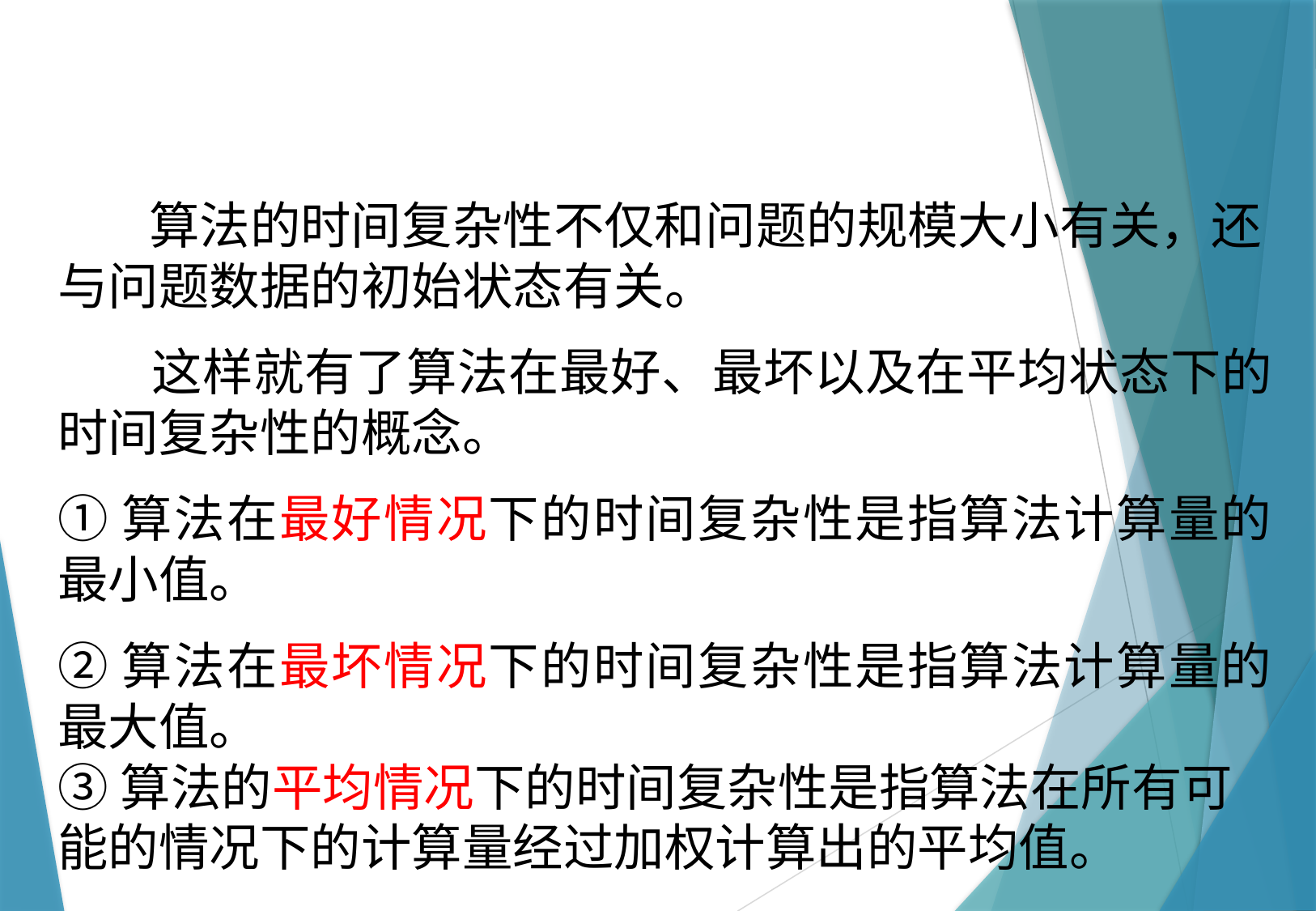

算法的时间复杂性不仅和问题的规模大小有关，还与问题数据的初始状态有关。
       这样就有了算法在最好、最坏以及在平均状态下的时间复杂性的概念。
①算法在最好情况下的时间复杂性是指算法计算量的最小值。
②算法在最坏情况下的时间复杂性是指算法计算量的最大值。
③算法的平均情况下的时间复杂性是指算法在所有可能的情况下的计算量经过加权计算出的平均值。